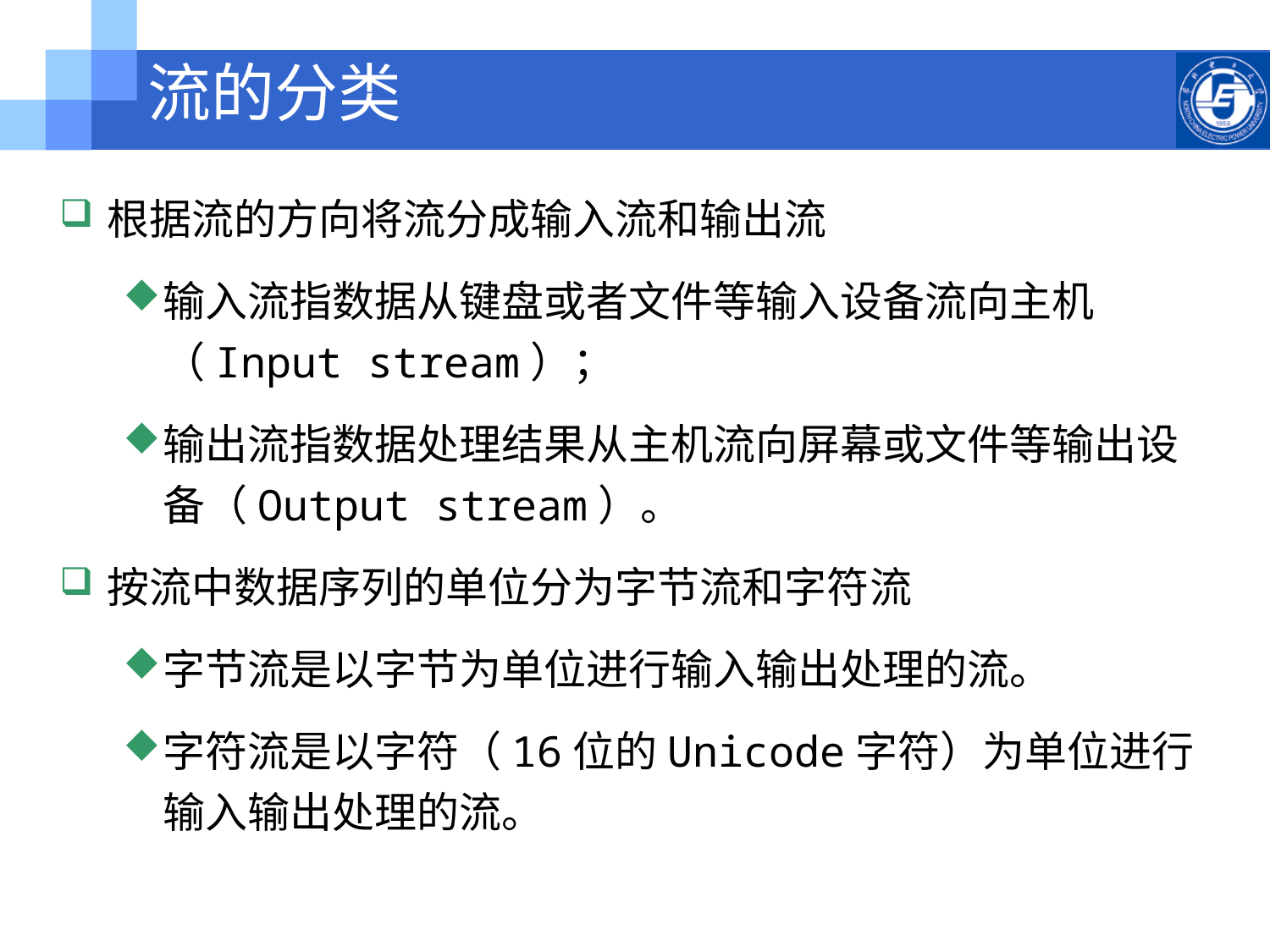

# 流的分类
根据流的方向将流分成输入流和输出流
输入流指数据从键盘或者文件等输入设备流向主机（Input stream）；
输出流指数据处理结果从主机流向屏幕或文件等输出设备（Output stream）。
按流中数据序列的单位分为字节流和字符流
字节流是以字节为单位进行输入输出处理的流。
字符流是以字符（16位的Unicode字符）为单位进行输入输出处理的流。